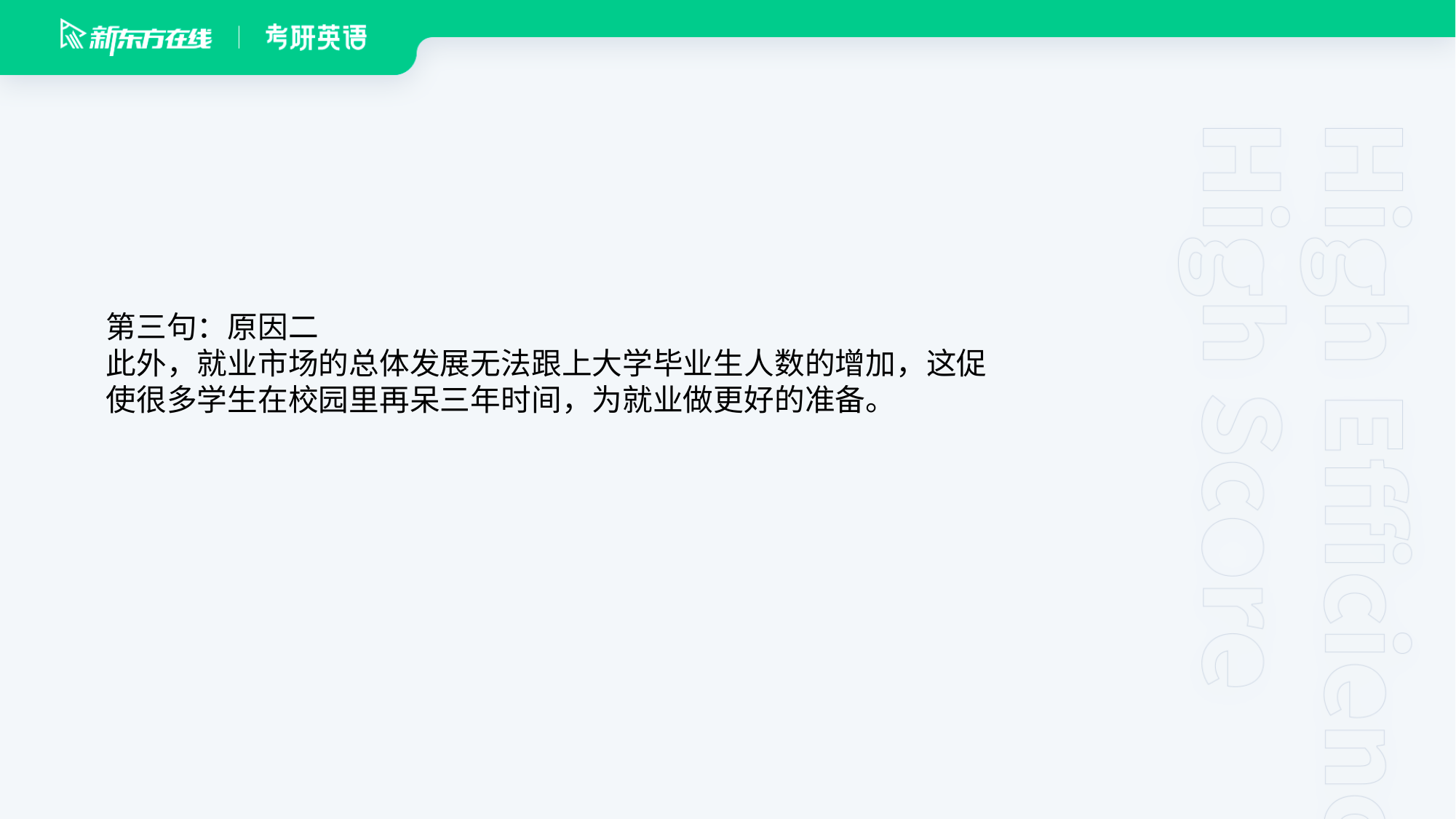

第三句：原因二
此外，就业市场的总体发展无法跟上大学毕业生人数的增加，这促使很多学生在校园里再呆三年时间，为就业做更好的准备。